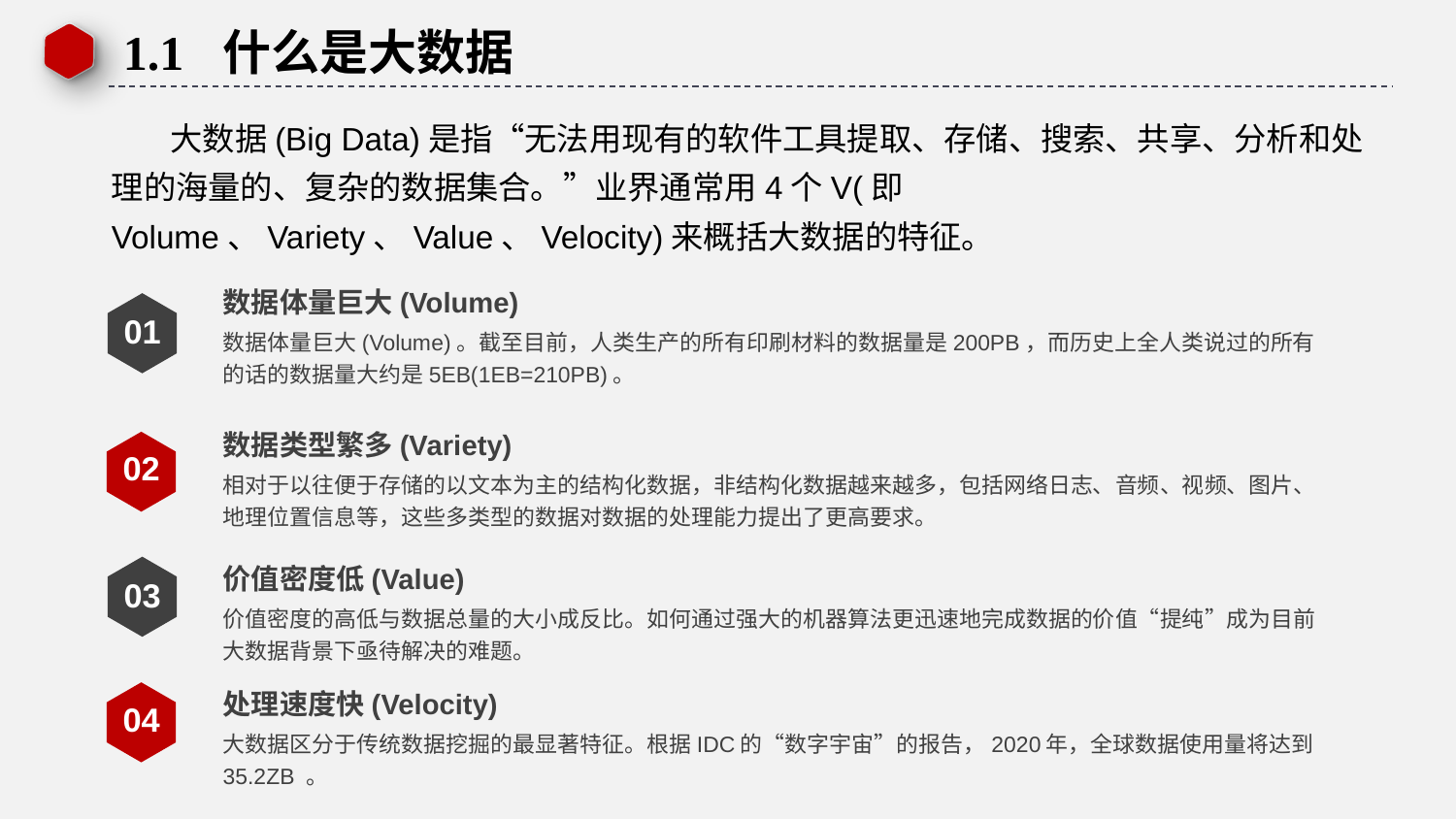

1.1  什么是大数据
       大数据(Big Data)是指“无法用现有的软件工具提取、存储、搜索、共享、分析和处理的海量的、复杂的数据集合。”业界通常用4个V(即Volume、Variety、Value、Velocity)来概括大数据的特征。
数据体量巨大(Volume)
数据体量巨大(Volume)。截至目前，人类生产的所有印刷材料的数据量是200PB，而历史上全人类说过的所有的话的数据量大约是5EB(1EB=210PB)。

01
数据类型繁多(Variety)
相对于以往便于存储的以文本为主的结构化数据，非结构化数据越来越多，包括网络日志、音频、视频、图片、地理位置信息等，这些多类型的数据对数据的处理能力提出了更高要求。

02
价值密度低(Value)
价值密度的高低与数据总量的大小成反比。如何通过强大的机器算法更迅速地完成数据的价值“提纯”成为目前大数据背景下亟待解决的难题。

03
处理速度快(Velocity)
大数据区分于传统数据挖掘的最显著特征。根据IDC的“数字宇宙”的报告，2020年，全球数据使用量将达到35.2ZB 。

04